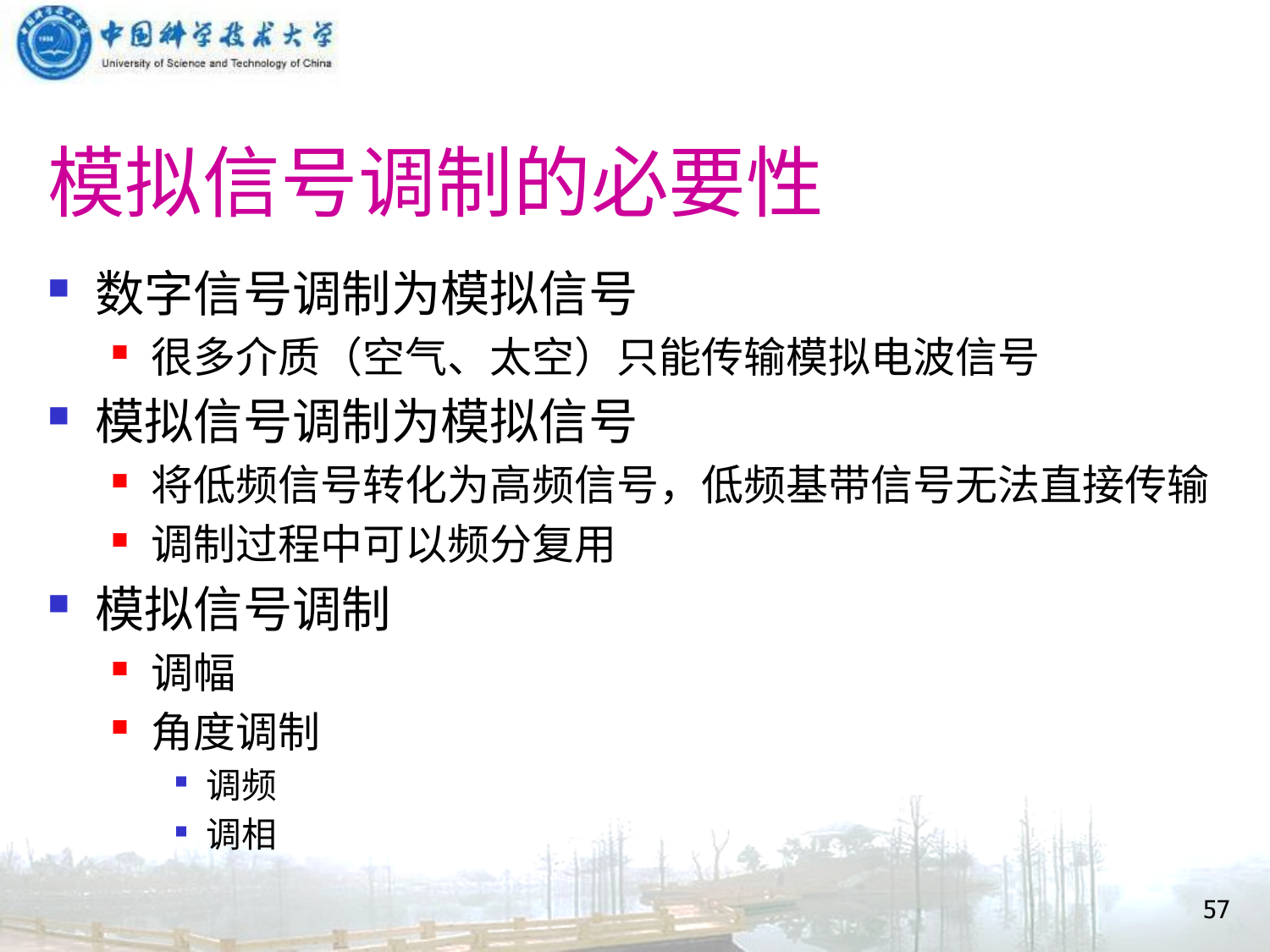

# 模拟信号调制的必要性
数字信号调制为模拟信号
很多介质（空气、太空）只能传输模拟电波信号
模拟信号调制为模拟信号
将低频信号转化为高频信号，低频基带信号无法直接传输
调制过程中可以频分复用
模拟信号调制
调幅
角度调制
调频
调相
57